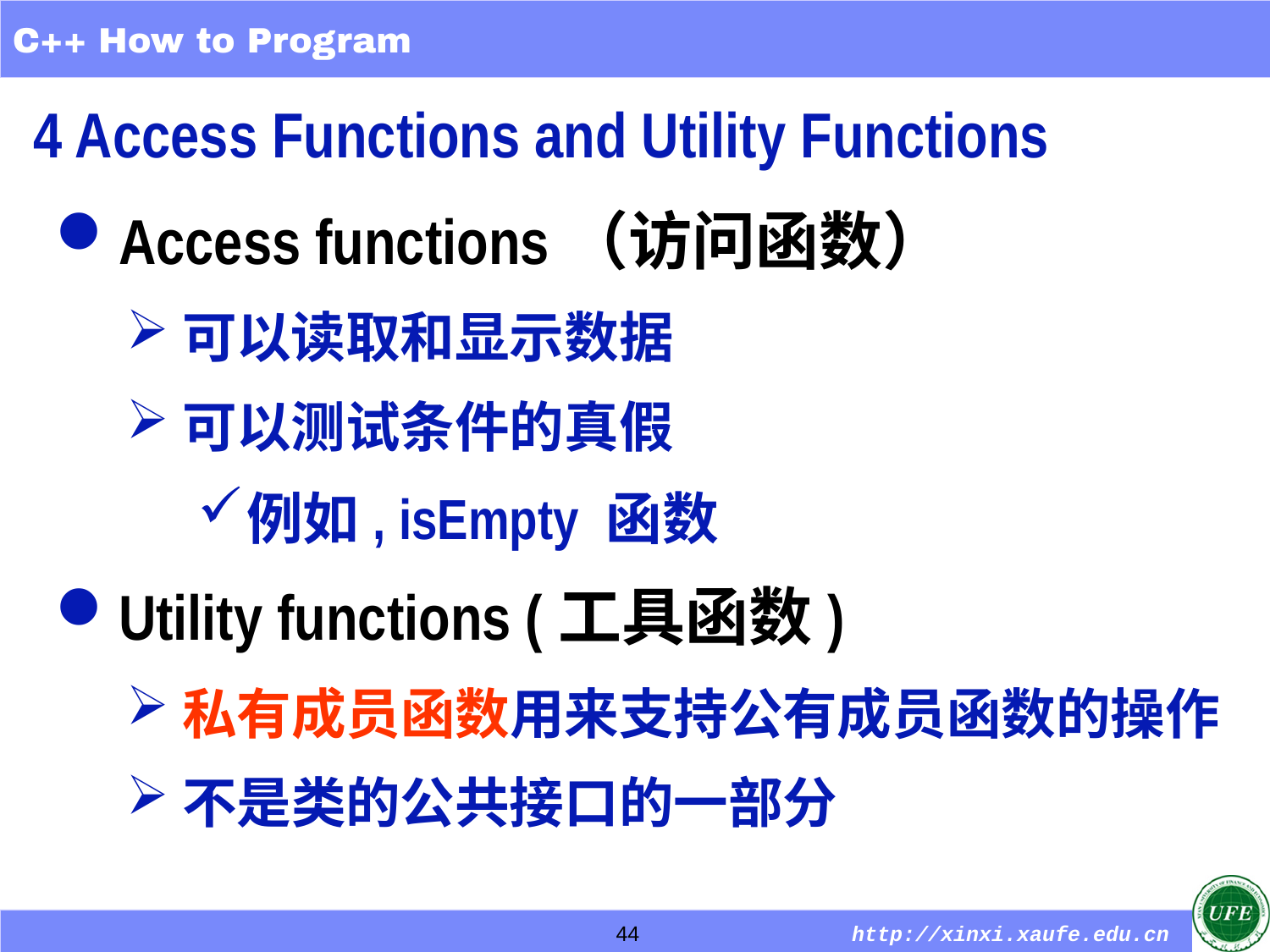

4 Access Functions and Utility Functions
Access functions（访问函数）
可以读取和显示数据
可以测试条件的真假
例如, isEmpty 函数
Utility functions (工具函数)
私有成员函数用来支持公有成员函数的操作
不是类的公共接口的一部分
44